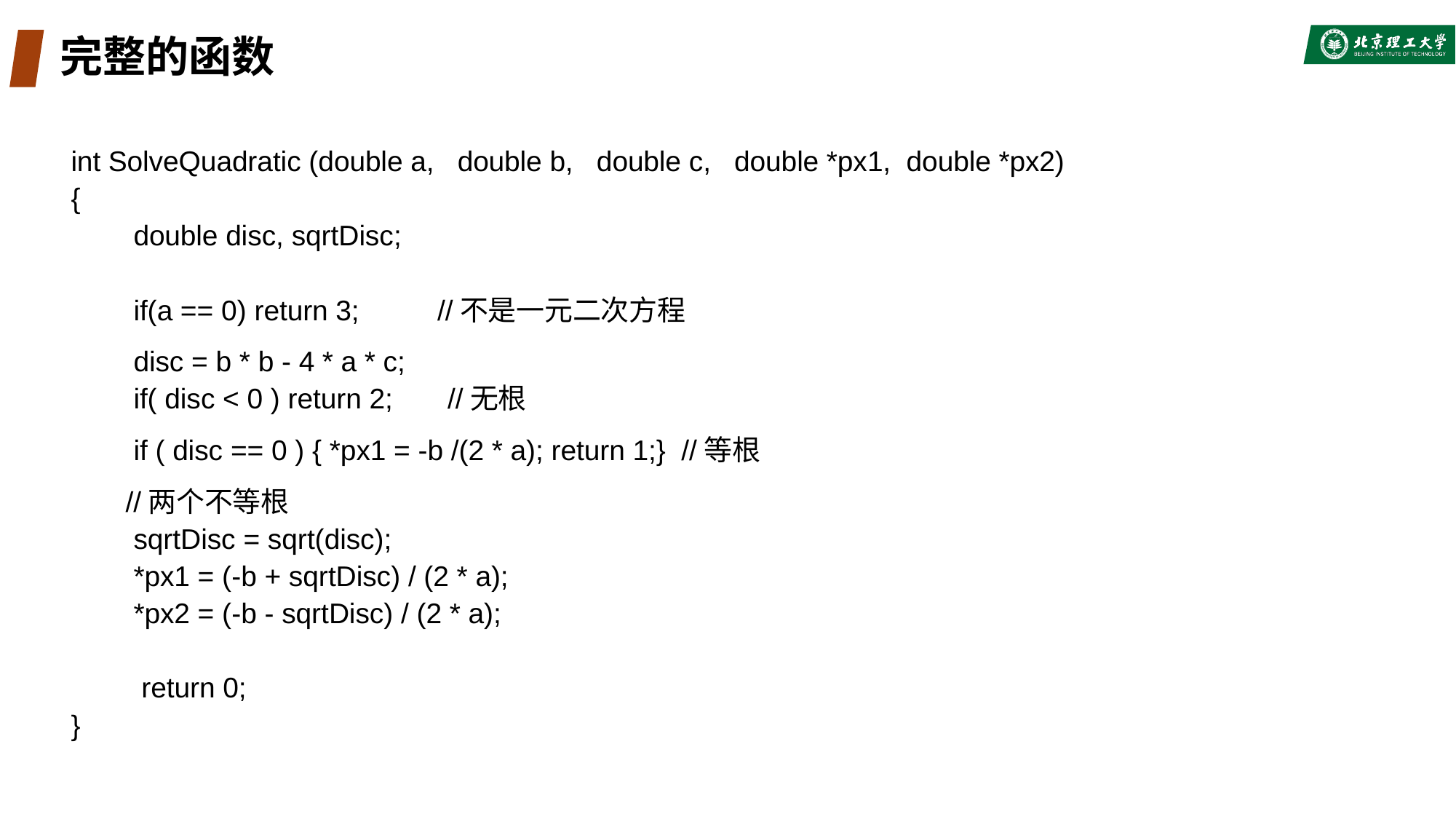

# 完整的函数
int SolveQuadratic (double a,   double b,   double c,   double *px1,  double *px2)
{
        double disc, sqrtDisc;

        if(a == 0) return 3;          //不是一元二次方程
        disc = b * b - 4 * a * c;
        if( disc < 0 ) return 2;       //无根
        if ( disc == 0 ) { *px1 = -b /(2 * a); return 1;}  //等根
       //两个不等根
        sqrtDisc = sqrt(disc);
        *px1 = (-b + sqrtDisc) / (2 * a);
        *px2 = (-b - sqrtDisc) / (2 * a);

         return 0;
}